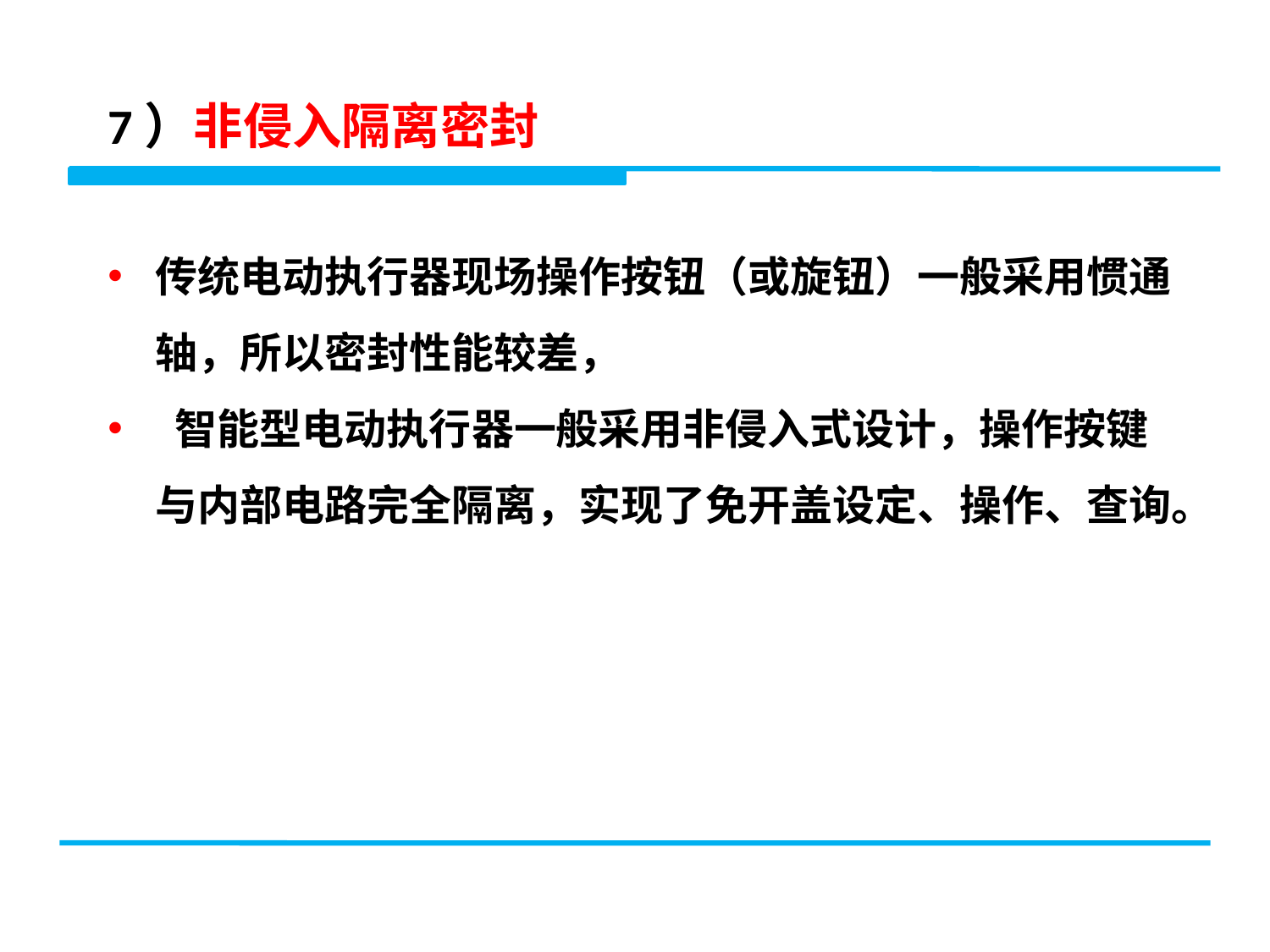

7）非侵入隔离密封

传统电动执行器现场操作按钮（或旋钮）一般采用惯通轴，所以密封性能较差，
 智能型电动执行器一般采用非侵入式设计，操作按键与内部电路完全隔离，实现了免开盖设定、操作、查询。